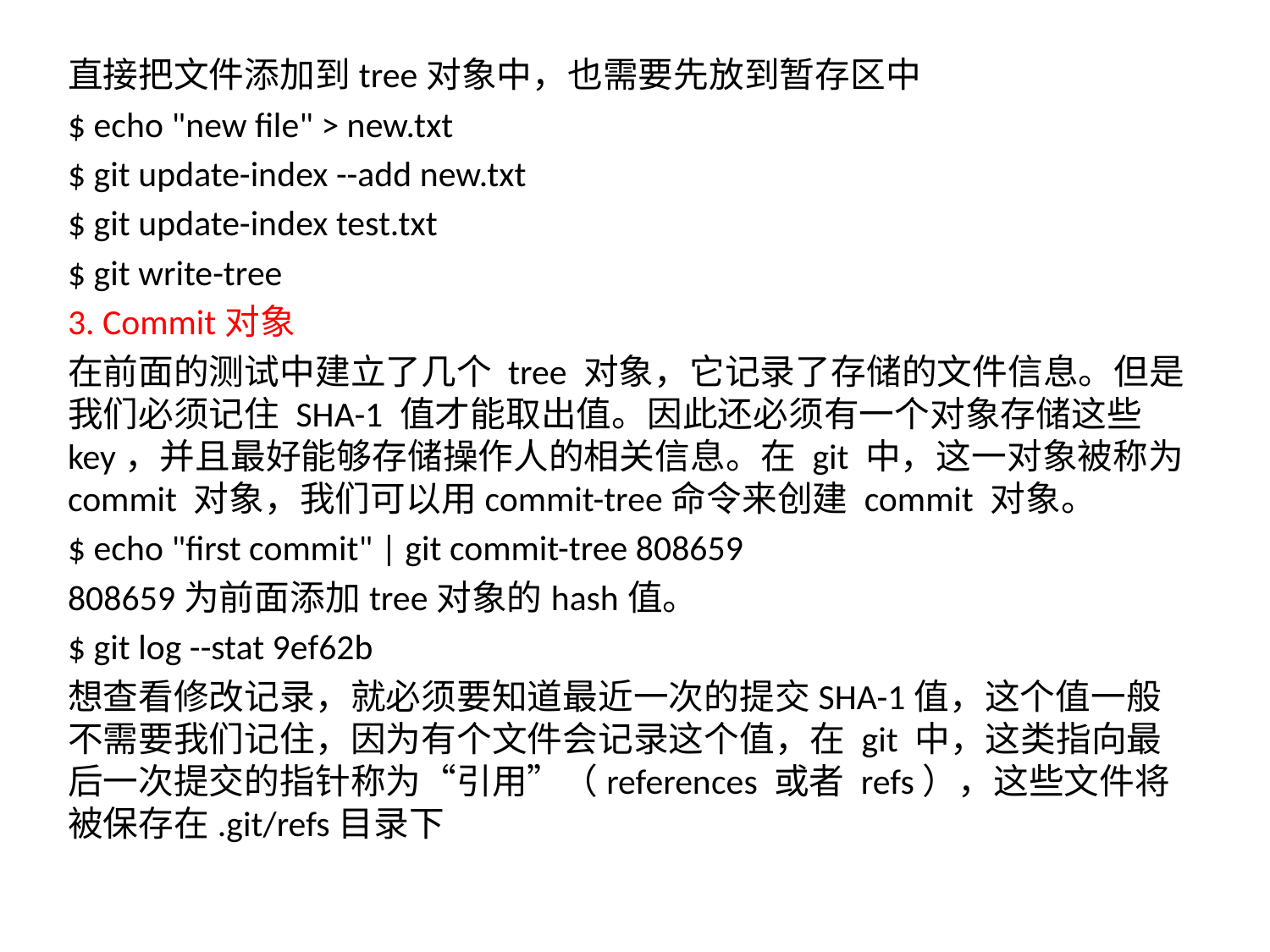

直接把文件添加到tree对象中，也需要先放到暂存区中
$ echo "new file" > new.txt
$ git update-index --add new.txt
$ git update-index test.txt
$ git write-tree
3. Commit对象
在前面的测试中建立了几个 tree 对象，它记录了存储的文件信息。但是我们必须记住 SHA-1 值才能取出值。因此还必须有一个对象存储这些 key，并且最好能够存储操作人的相关信息。在 git 中，这一对象被称为 commit 对象，我们可以用commit-tree命令来创建 commit 对象。
$ echo "first commit" | git commit-tree 808659
808659为前面添加tree对象的hash值。
$ git log --stat 9ef62b
想查看修改记录，就必须要知道最近一次的提交SHA-1值，这个值一般不需要我们记住，因为有个文件会记录这个值，在 git 中，这类指向最后一次提交的指针称为“引用”（references 或者 refs），这些文件将被保存在.git/refs目录下